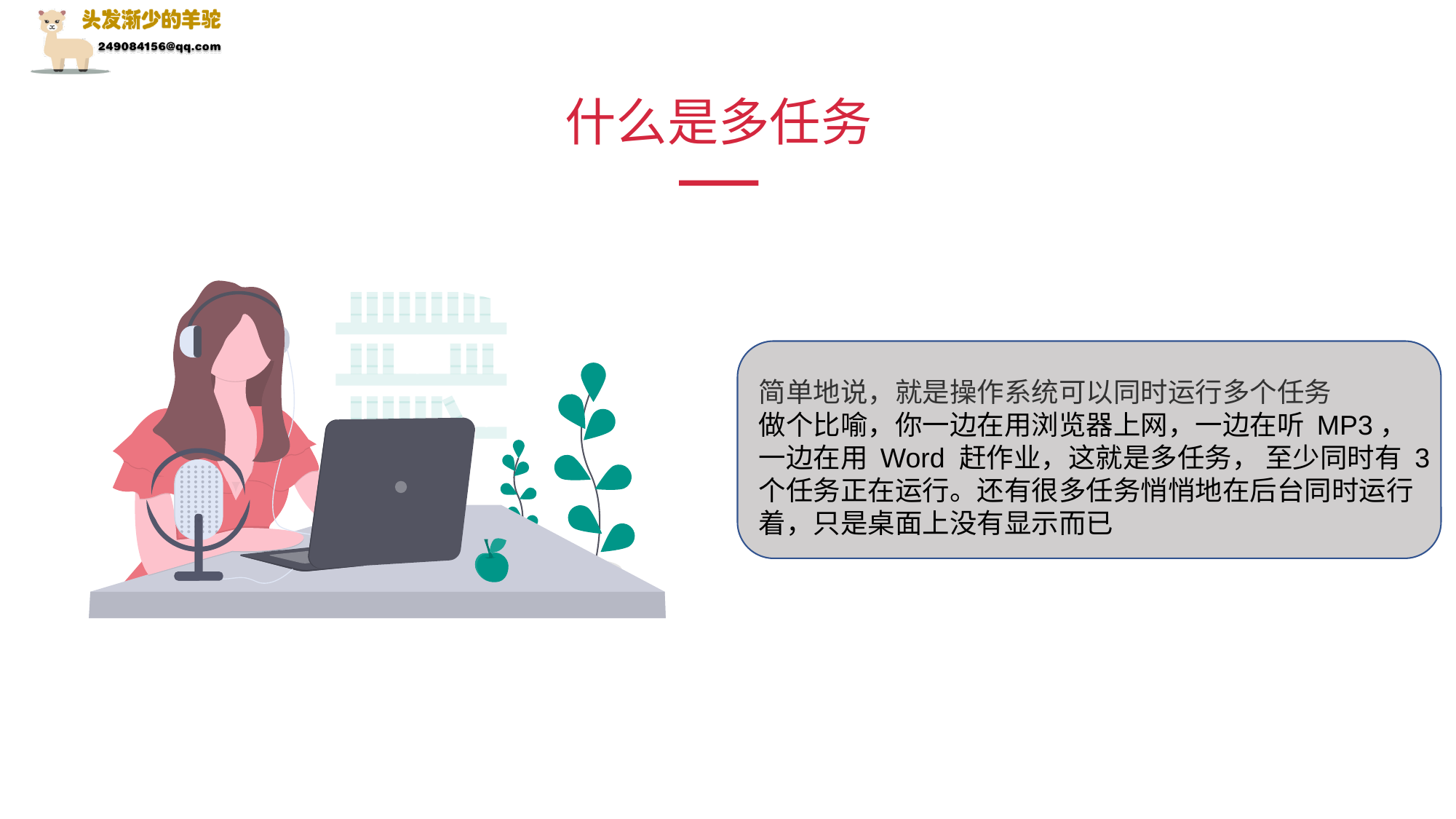

# 什么是多任务

简单地说，就是操作系统可以同时运行多个任务
做个比喻，你一边在用浏览器上网，一边在听 MP3，一边在用 Word 赶作业，这就是多任务， 至少同时有 3 个任务正在运行。还有很多任务悄悄地在后台同时运行着，只是桌面上没有显示而已